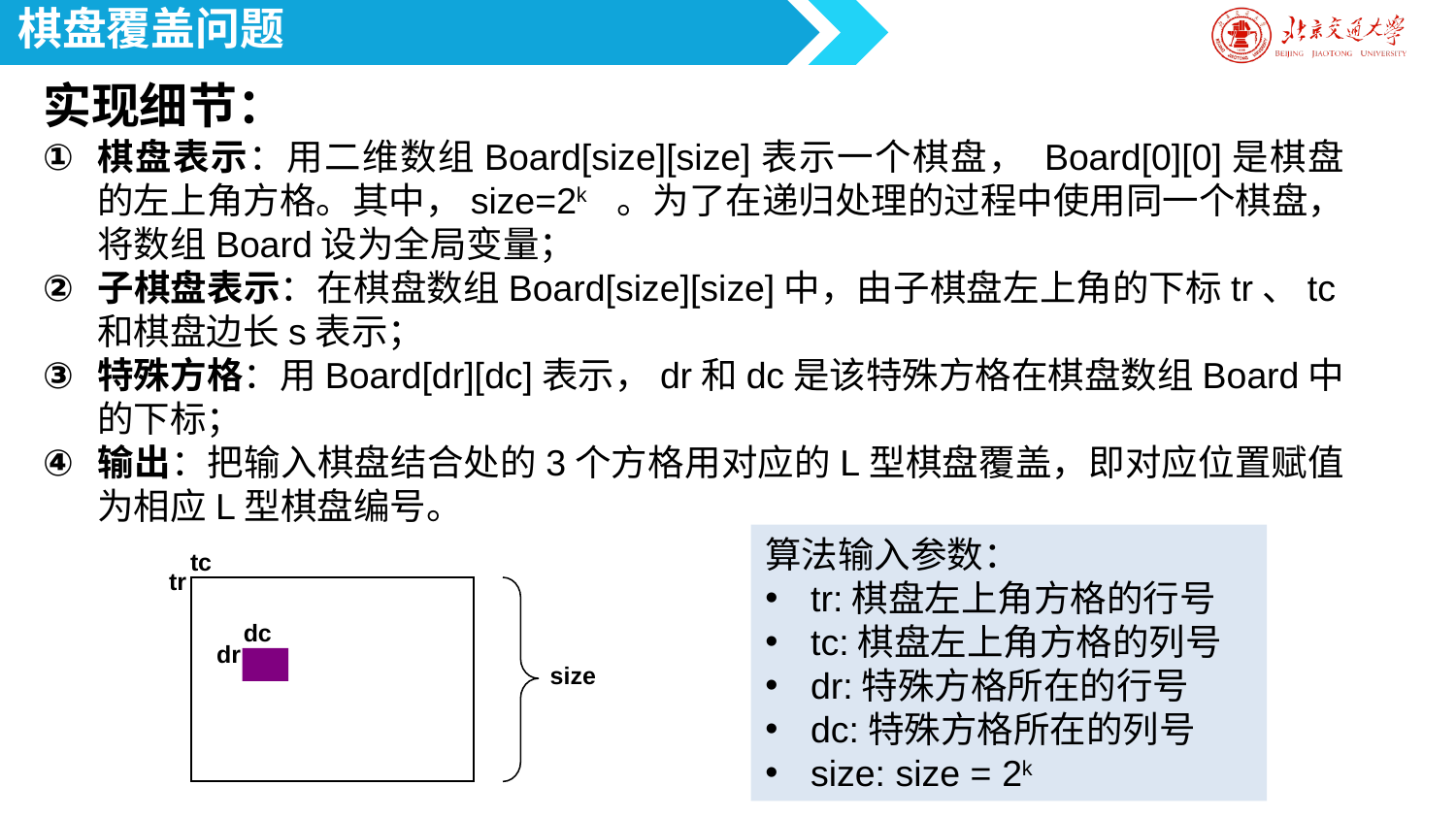

棋盘覆盖问题
实现细节：
棋盘表示：用二维数组Board[size][size]表示一个棋盘， Board[0][0]是棋盘的左上角方格。其中，size=2k  。为了在递归处理的过程中使用同一个棋盘，将数组Board设为全局变量；
子棋盘表示：在棋盘数组Board[size][size]中，由子棋盘左上角的下标tr、tc和棋盘边长s表示；
特殊方格：用Board[dr][dc]表示，dr和dc是该特殊方格在棋盘数组Board中的下标；
输出：把输入棋盘结合处的3个方格用对应的L型棋盘覆盖，即对应位置赋值为相应L型棋盘编号。
算法输入参数：
tr:棋盘左上角方格的行号
tc:棋盘左上角方格的列号
dr:特殊方格所在的行号
dc:特殊方格所在的列号
size: size = 2k
tc
tr

dc
dr

size